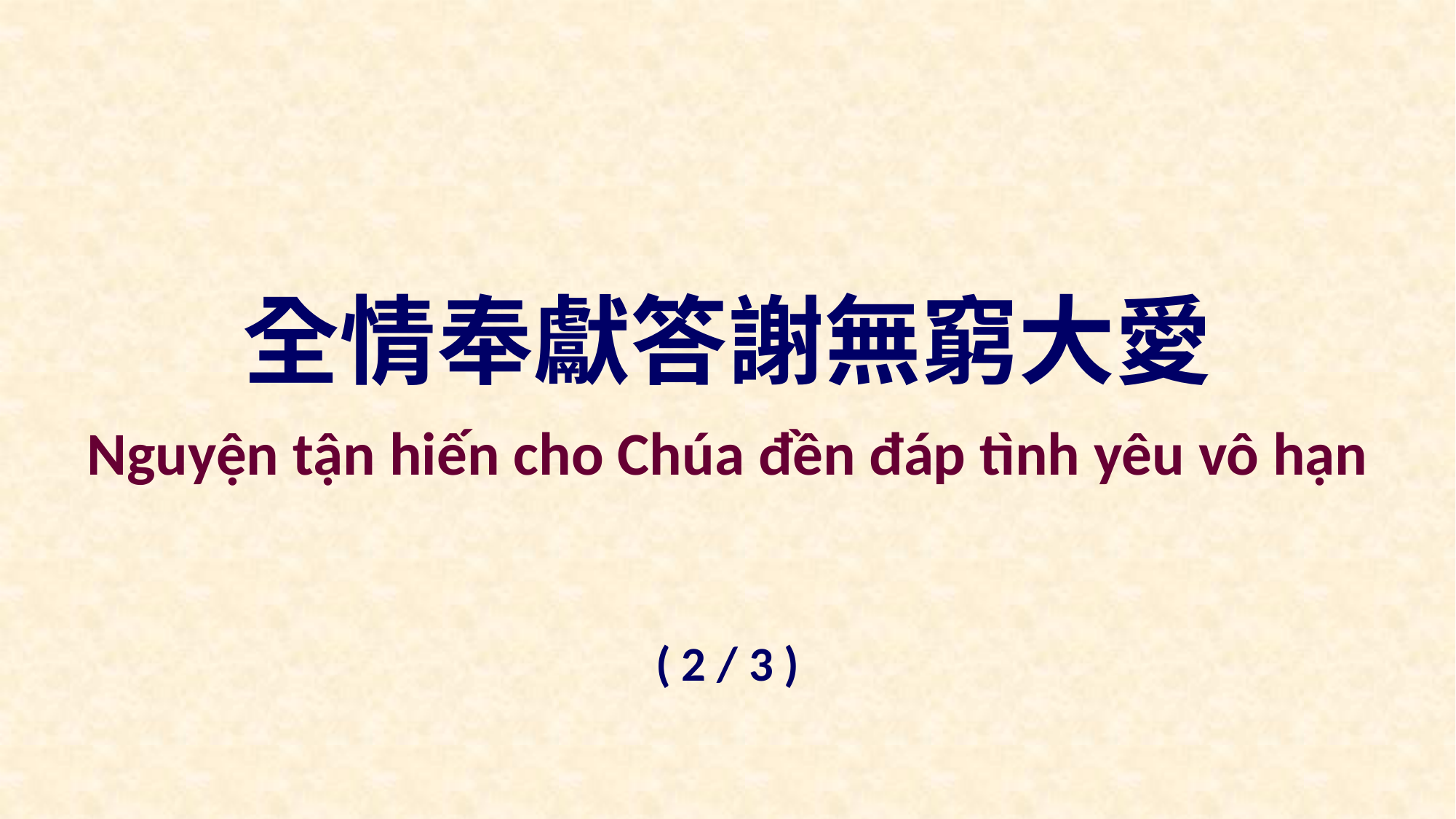

全情奉獻答謝無窮大愛
Nguyện tận hiến cho Chúa đền đáp tình yêu vô hạn
( 2 / 3 )